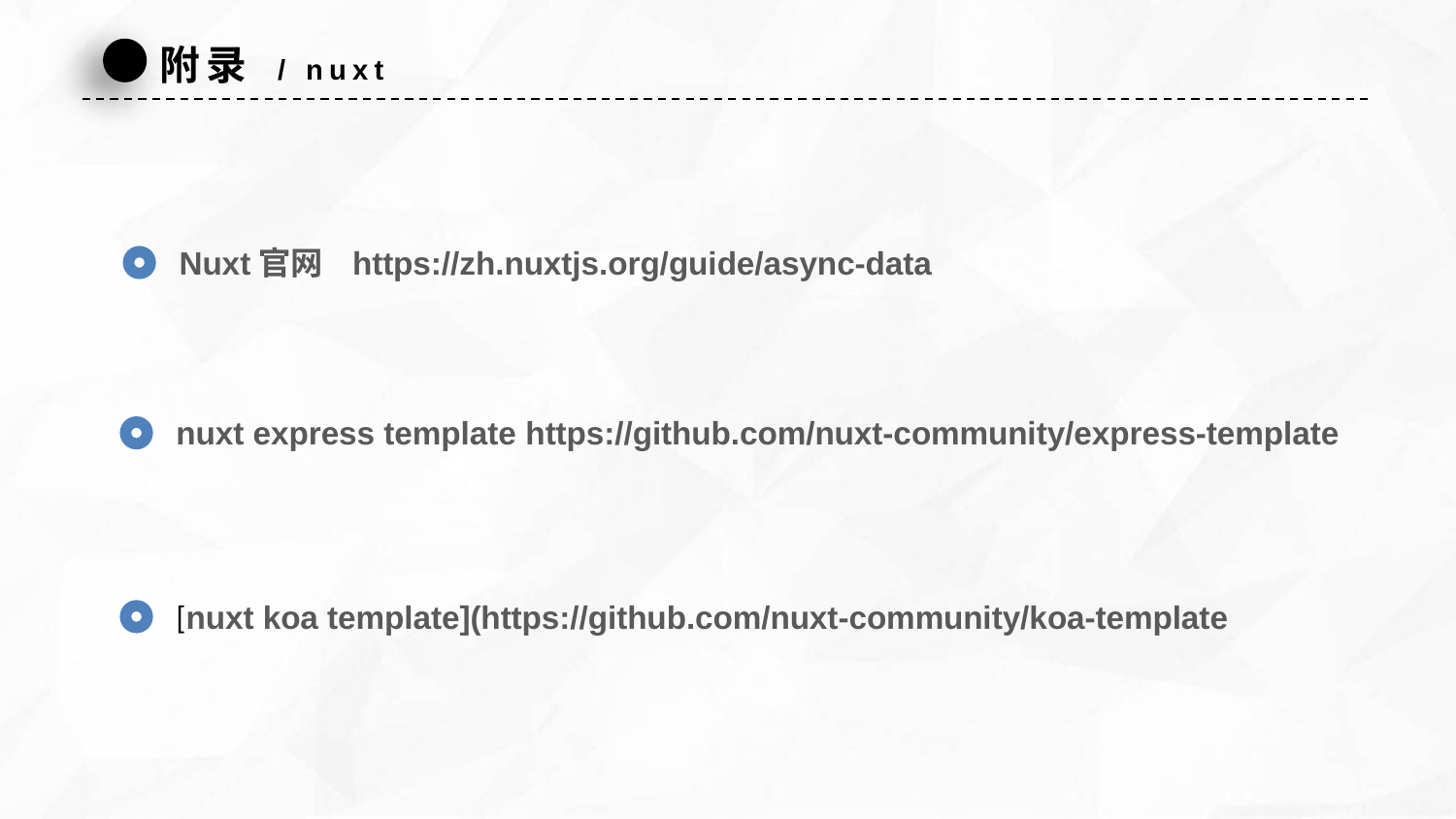

附录 / nuxt

Nuxt官网   https://zh.nuxtjs.org/guide/async-data

nuxt express template https://github.com/nuxt-community/express-template

[nuxt koa template](https://github.com/nuxt-community/koa-template

延时符